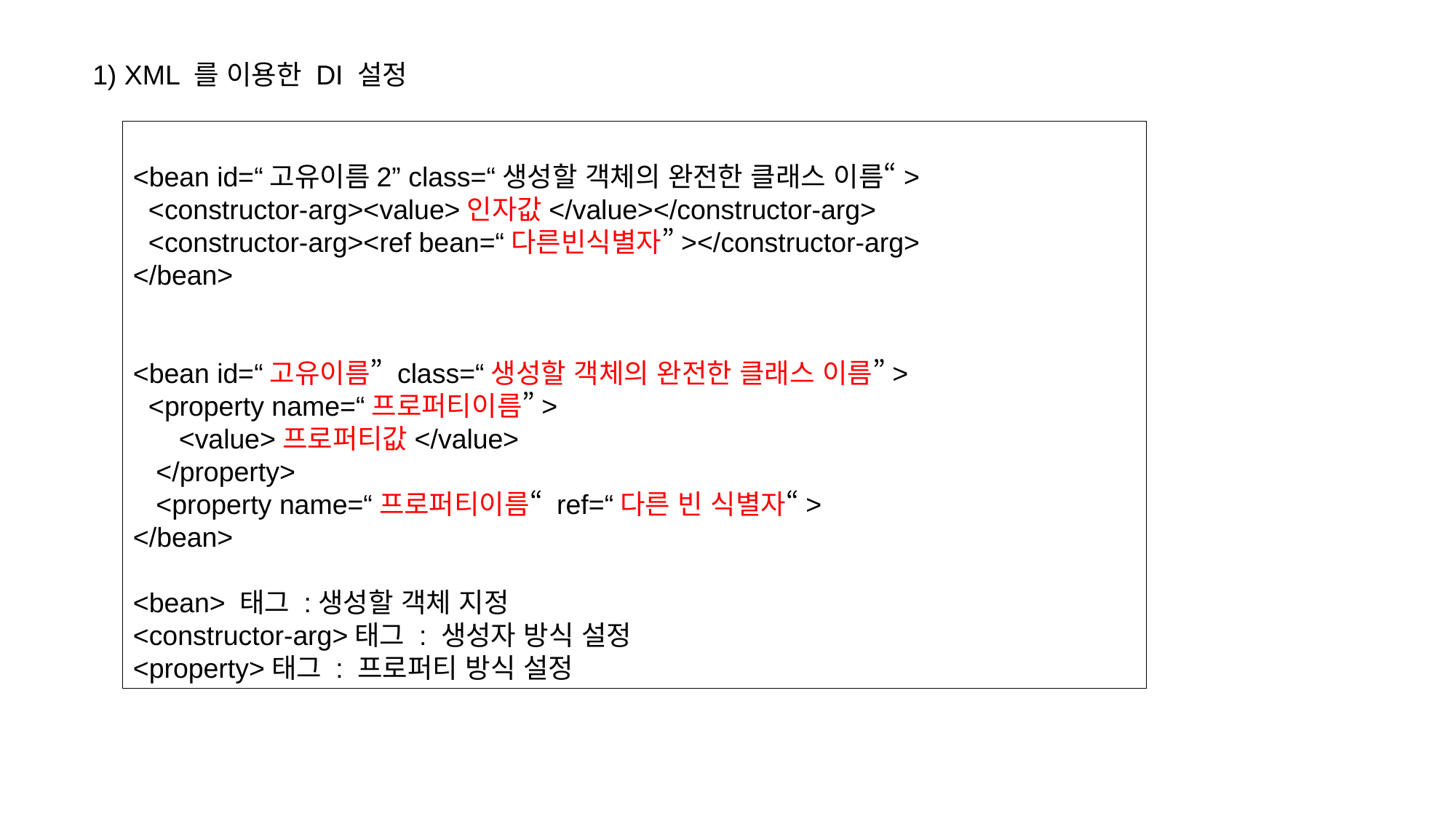

1) XML 를 이용한 DI 설정

<bean id=“고유이름2” class=“생성할 객체의 완전한 클래스 이름“>
  <constructor-arg><value>인자값</value></constructor-arg>
  <constructor-arg><ref bean=“다른빈식별자”></constructor-arg>
</bean>

<bean id=“고유이름” class=“생성할 객체의 완전한 클래스 이름”>
  <property name=“프로퍼티이름”>
      <value>프로퍼티값</value>
   </property>
   <property name=“프로퍼티이름“ ref=“다른 빈 식별자“>
</bean>

<bean> 태그 :생성할 객체 지정
<constructor-arg>태그 : 생성자 방식 설정
<property>태그 : 프로퍼티 방식 설정